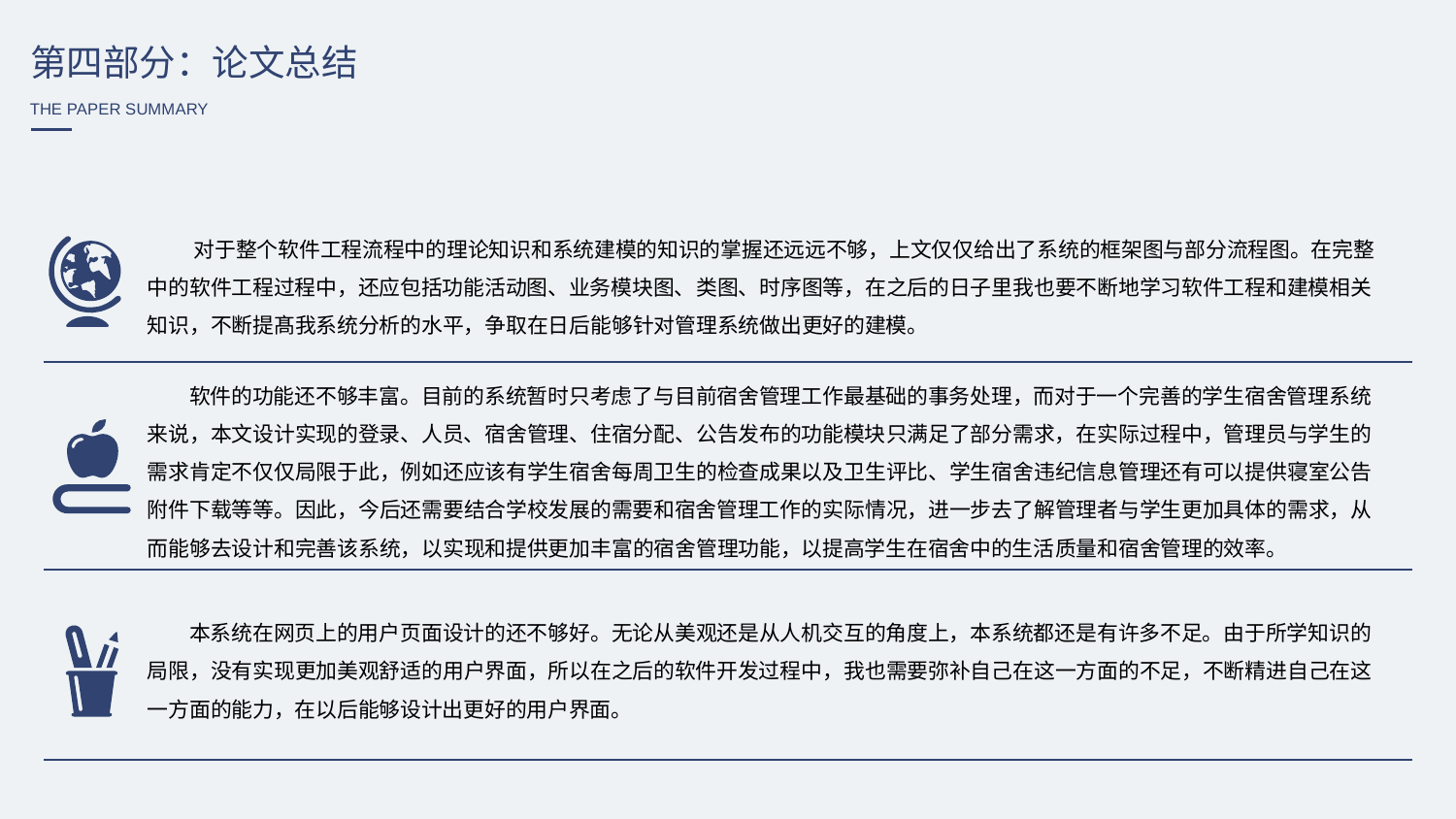

第四部分：论文总结
THE PAPER SUMMARY
         对于整个软件工程流程中的理论知识和系统建模的知识的掌握还远远不够，上文仅仅给出了系统的框架图与部分流程图。在完整中的软件工程过程中，还应包括功能活动图、业务模块图、类图、时序图等，在之后的日子里我也要不断地学习软件工程和建模相关知识，不断提髙我系统分析的水平，争取在日后能够针对管理系统做出更好的建模。

        软件的功能还不够丰富。目前的系统暂时只考虑了与目前宿舍管理工作最基础的事务处理，而对于一个完善的学生宿舍管理系统来说，本文设计实现的登录、人员、宿舍管理、住宿分配、公告发布的功能模块只满足了部分需求，在实际过程中，管理员与学生的需求肯定不仅仅局限于此，例如还应该有学生宿舍每周卫生的检查成果以及卫生评比、学生宿舍违纪信息管理还有可以提供寝室公告附件下载等等。因此，今后还需要结合学校发展的需要和宿舍管理工作的实际情况，进一步去了解管理者与学生更加具体的需求，从而能够去设计和完善该系统，以实现和提供更加丰富的宿舍管理功能，以提高学生在宿舍中的生活质量和宿舍管理的效率。

        本系统在网页上的用户页面设计的还不够好。无论从美观还是从人机交互的角度上，本系统都还是有许多不足。由于所学知识的局限，没有实现更加美观舒适的用户界面，所以在之后的软件开发过程中，我也需要弥补自己在这一方面的不足，不断精进自己在这一方面的能力，在以后能够设计出更好的用户界面。